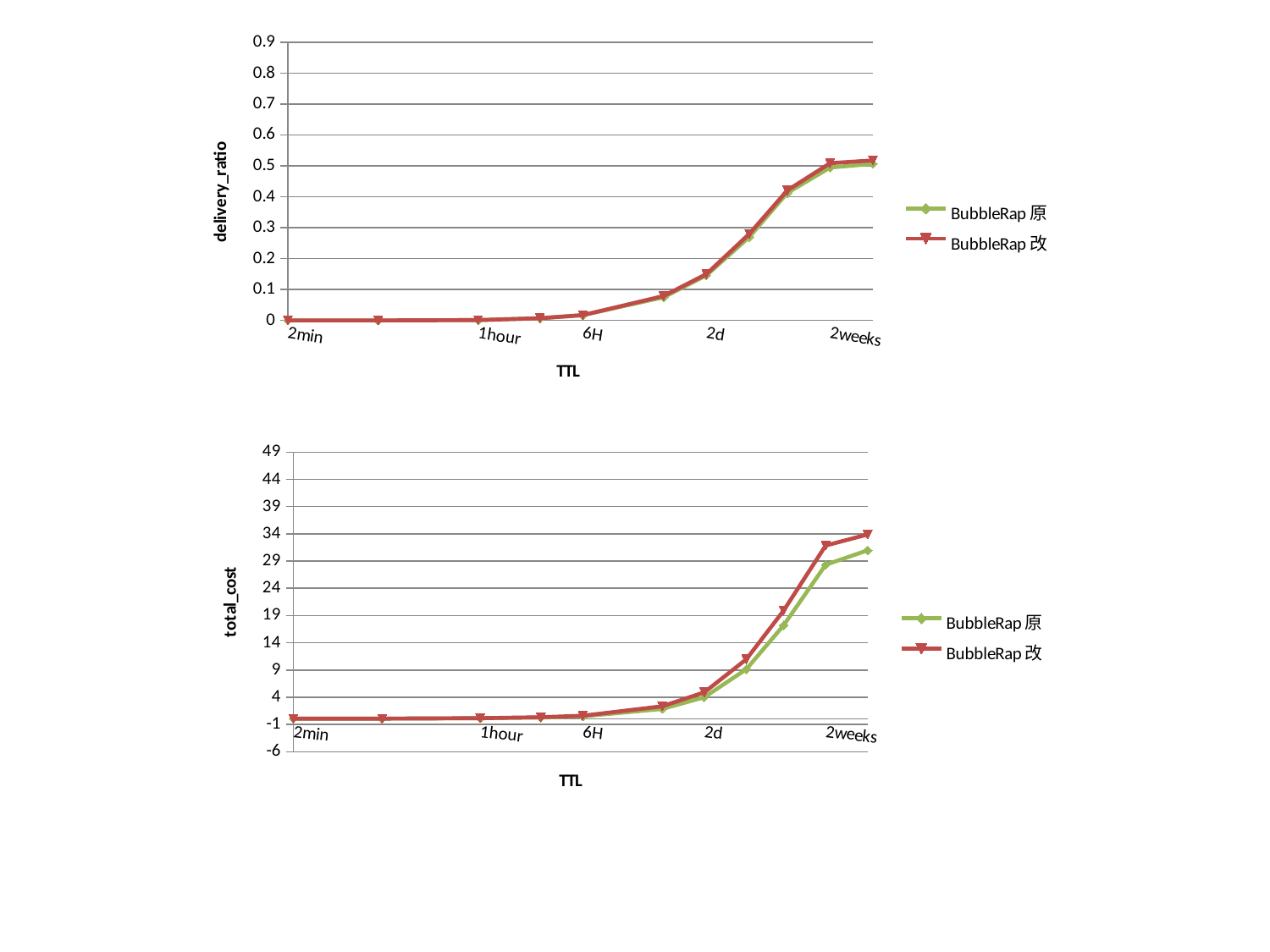

### Chart

| Category | Epidemic | BubbleRap原 | BubbleRap改 |
|---|---|---|---|
| 2min | None | 0.0 | 0.0 |
|  | None | None | None |
|  | None | None | None |
|  | None | None | None |
|  | None | None | None |
|  | None | None | None |
|  | None | None | None |
|  | None | None | None |
|  | None | None | None |
|  | None | None | None |
|  | None | None | None |
|  | None | None | None |
|  | None | None | None |
|  | None | None | None |
|  | None | None | None |
|  | None | None | None |
|  | None | None | None |
|  | None | None | None |
|  | None | None | None |
| 10m | None | 0.0 | 0.0 |
|  | None | None | None |
|  | None | None | None |
|  | None | None | None |
|  | None | None | None |
|  | None | None | None |
|  | None | None | None |
|  | None | None | None |
|  | None | None | None |
|  | None | None | None |
|  | None | None | None |
|  | None | None | None |
|  | None | None | None |
|  | None | None | None |
|  | None | None | None |
|  | None | None | None |
|  | None | None | None |
|  | None | None | None |
|  | None | None | None |
|  | None | None | None |
|  | None | None | None |
| 1hour | None | 0.001 | 0.001 |
|  | None | None | None |
|  | None | None | None |
|  | None | None | None |
|  | None | None | None |
|  | None | None | None |
|  | None | None | None |
|  | None | None | None |
|  | None | None | None |
|  | None | None | None |
|  | None | None | None |
|  | None | None | None |
|  | None | None | None |
| 3H | None | 0.007 | 0.007 |
|  | None | None | None |
|  | None | None | None |
|  | None | None | None |
|  | None | None | None |
|  | None | None | None |
|  | None | None | None |
|  | None | None | None |
|  | None | None | None |
| 6H | None | 0.017 | 0.017 |
|  | None | None | None |
|  | None | None | None |
|  | None | None | None |
|  | None | None | None |
|  | None | None | None |
|  | None | None | None |
|  | None | None | None |
|  | None | None | None |
|  | None | None | None |
|  | None | None | None |
|  | None | None | None |
|  | None | None | None |
|  | None | None | None |
|  | None | None | None |
|  | None | None | None |
|  | None | None | None |
| 1day | None | 0.075 | 0.079 |
|  | None | None | None |
|  | None | None | None |
|  | None | None | None |
|  | None | None | None |
|  | None | None | None |
|  | None | None | None |
|  | None | None | None |
|  | None | None | None |
| 2d | None | 0.146 | 0.15 |
|  | None | None | None |
|  | None | None | None |
|  | None | None | None |
|  | None | None | None |
|  | None | None | None |
|  | None | None | None |
|  | None | None | None |
|  | None | None | None |
| 4d | None | 0.27 | 0.28 |
|  | None | None | None |
|  | None | None | None |
|  | None | None | None |
|  | None | None | None |
|  | None | None | None |
|  | None | None | None |
|  | None | None | None |
| 1weeks | None | 0.413 | 0.421 |
|  | None | None | None |
|  | None | None | None |
|  | None | None | None |
|  | None | None | None |
|  | None | None | None |
|  | None | None | None |
|  | None | None | None |
|  | None | None | None |
| 2weeks | None | 0.495 | 0.509 |
|  | None | None | None |
|  | None | None | None |
|  | None | None | None |
|  | None | None | None |
|  | None | None | None |
|  | None | None | None |
|  | None | None | None |
|  | None | None | None |
| 3weeks | None | 0.507 | 0.518 |

### Chart

| Category | Epidemic | BubbleRap原 | BubbleRap改 |
|---|---|---|---|
|  | None | 0.067 | 0.07 |
|  | None | None | None |
|  | None | None | None |
|  | None | None | None |
|  | None | None | None |
|  | None | None | None |
|  | None | None | None |
|  | None | None | None |
|  | None | None | None |
|  | None | None | None |
|  | None | None | None |
|  | None | None | None |
|  | None | None | None |
|  | None | None | None |
|  | None | None | None |
|  | None | None | None |
|  | None | None | None |
|  | None | None | None |
|  | None | None | None |
|  | None | 0.073 | 0.074 |
|  | None | None | None |
|  | None | None | None |
|  | None | None | None |
|  | None | None | None |
|  | None | None | None |
|  | None | None | None |
|  | None | None | None |
|  | None | None | None |
|  | None | None | None |
|  | None | None | None |
|  | None | None | None |
|  | None | None | None |
|  | None | None | None |
|  | None | None | None |
|  | None | None | None |
|  | None | None | None |
|  | None | None | None |
|  | None | None | None |
|  | None | None | None |
|  | None | None | None |
|  | None | 0.145 | 0.156 |
|  | None | None | None |
|  | None | None | None |
|  | None | None | None |
|  | None | None | None |
|  | None | None | None |
|  | None | None | None |
|  | None | None | None |
|  | None | None | None |
|  | None | None | None |
|  | None | None | None |
|  | None | None | None |
|  | None | None | None |
|  | None | 0.273 | 0.328 |
|  | None | None | None |
|  | None | None | None |
|  | None | None | None |
|  | None | None | None |
|  | None | None | None |
|  | None | None | None |
|  | None | None | None |
|  | None | None | None |
|  | None | 0.496 | 0.606 |
|  | None | None | None |
|  | None | None | None |
|  | None | None | None |
|  | None | None | None |
|  | None | None | None |
|  | None | None | None |
|  | None | None | None |
|  | None | None | None |
|  | None | None | None |
|  | None | None | None |
|  | None | None | None |
|  | None | None | None |
|  | None | None | None |
|  | None | None | None |
|  | None | None | None |
|  | None | None | None |
|  | None | 1.847 | 2.335 |
|  | None | None | None |
|  | None | None | None |
|  | None | None | None |
|  | None | None | None |
|  | None | None | None |
|  | None | None | None |
|  | None | None | None |
|  | None | None | None |
|  | None | 3.999 | 4.897 |
|  | None | None | None |
|  | None | None | None |
|  | None | None | None |
|  | None | None | None |
|  | None | None | None |
|  | None | None | None |
|  | None | None | None |
|  | None | None | None |
|  | None | 9.135 | 10.96 |
|  | None | None | None |
|  | None | None | None |
|  | None | None | None |
|  | None | None | None |
|  | None | None | None |
|  | None | None | None |
|  | None | None | None |
|  | None | 17.22 | 19.923 |
|  | None | None | None |
|  | None | None | None |
|  | None | None | None |
|  | None | None | None |
|  | None | None | None |
|  | None | None | None |
|  | None | None | None |
|  | None | None | None |
|  | None | 28.328 | 31.863 |
|  | None | None | None |
|  | None | None | None |
|  | None | None | None |
|  | None | None | None |
|  | None | None | None |
|  | None | None | None |
|  | None | None | None |
|  | None | None | None |
|  | None | 30.98 | 33.893 |